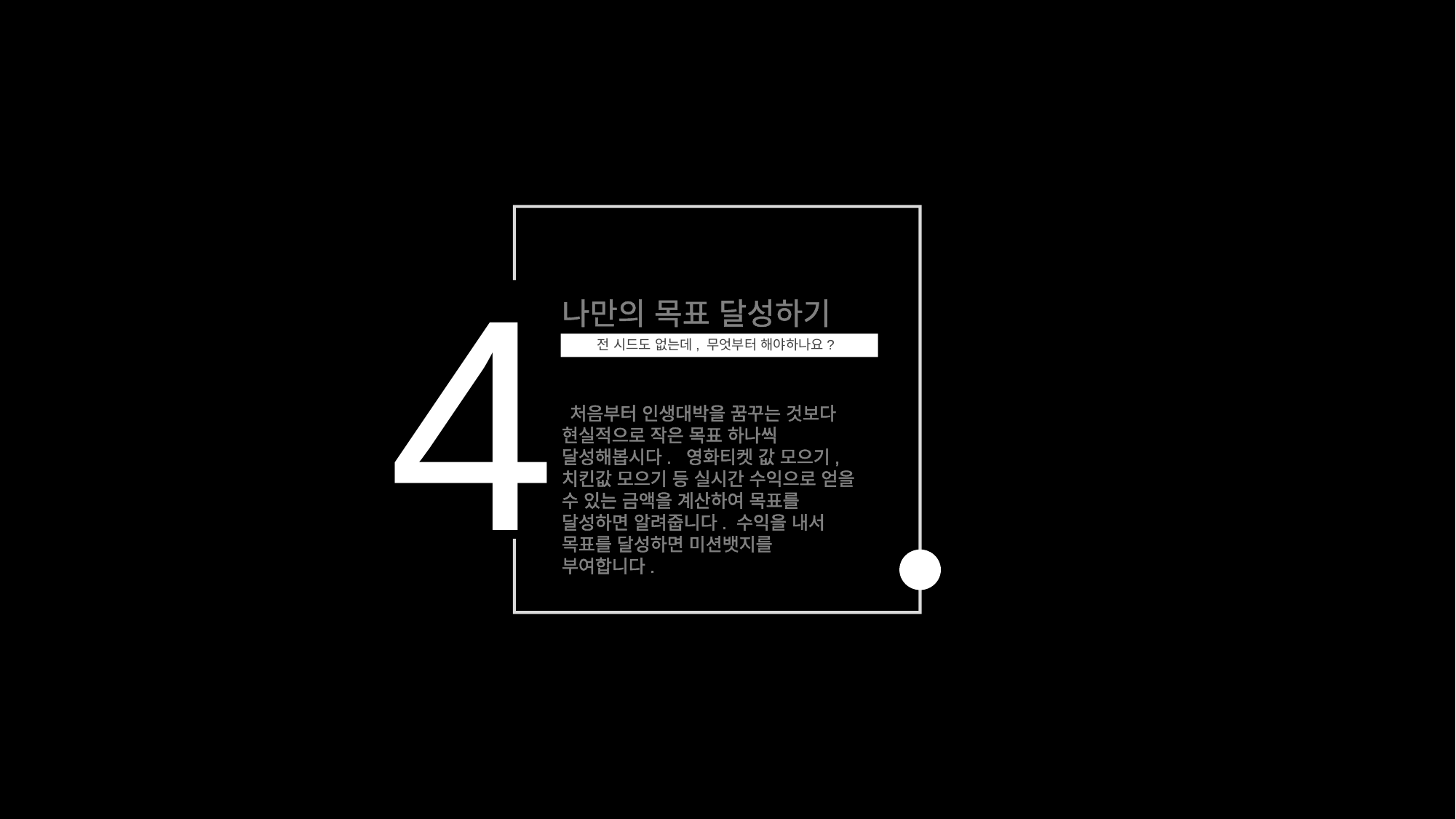

4

나만의 목표 달성하기
전 시드도 없는데, 무엇부터 해야하나요?

 처음부터 인생대박을 꿈꾸는 것보다 현실적으로 작은 목표 하나씩 달성해봅시다.  영화티켓 값 모으기, 치킨값 모으기 등 실시간 수익으로 얻을 수 있는 금액을 계산하여 목표를 달성하면 알려줍니다. 수익을 내서 목표를 달성하면 미션뱃지를 부여합니다.